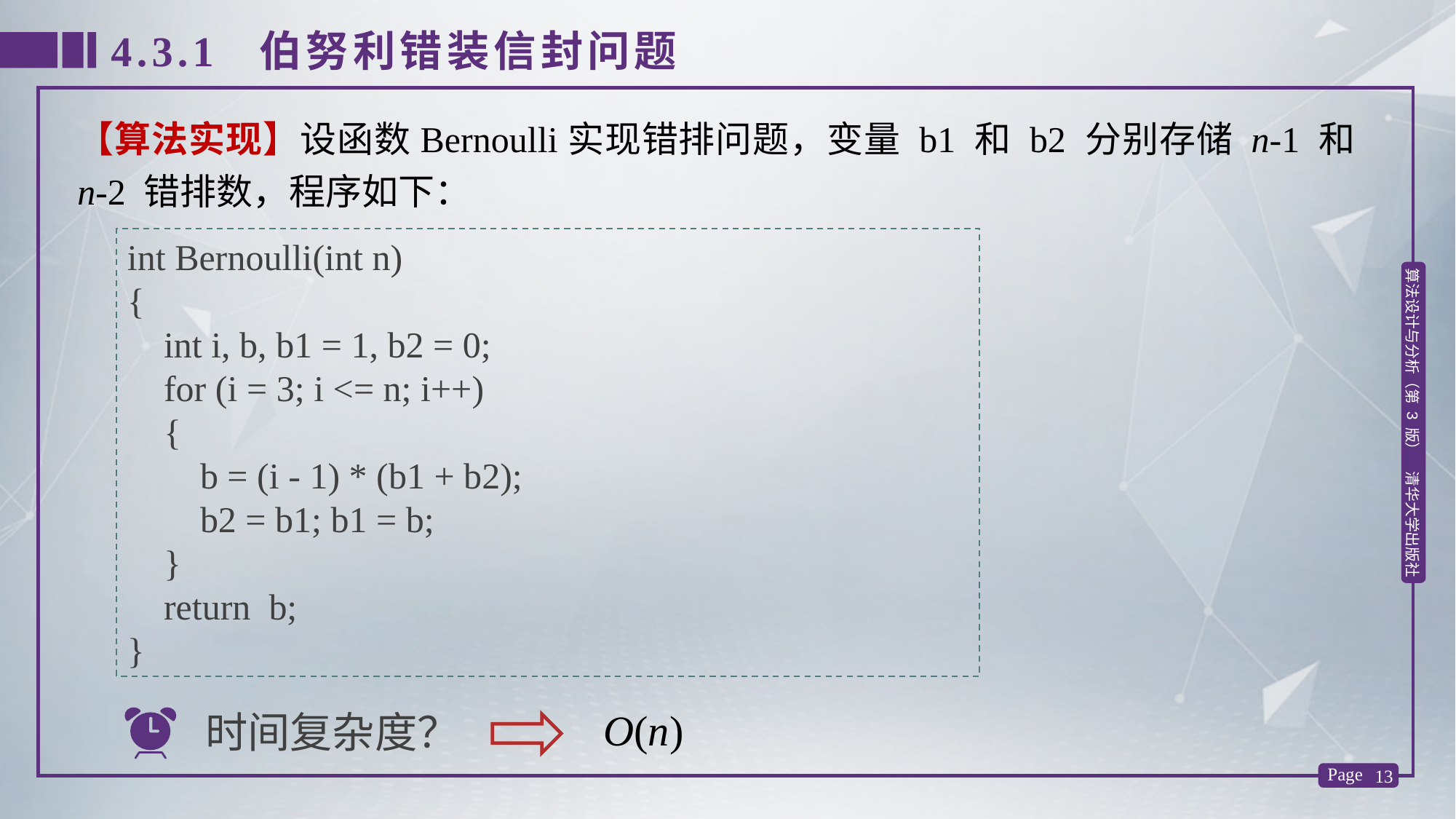

4.3.1  伯努利错装信封问题
【算法实现】设函数Bernoulli实现错排问题，变量 b1 和 b2 分别存储 n-1 和 n-2 错排数，程序如下：
int Bernoulli(int n)
{
    int i, b, b1 = 1, b2 = 0;
    for (i = 3; i <= n; i++)
    {
        b = (i - 1) * (b1 + b2);
        b2 = b1; b1 = b;
    }
    return  b;
}
O(n)

时间复杂度？